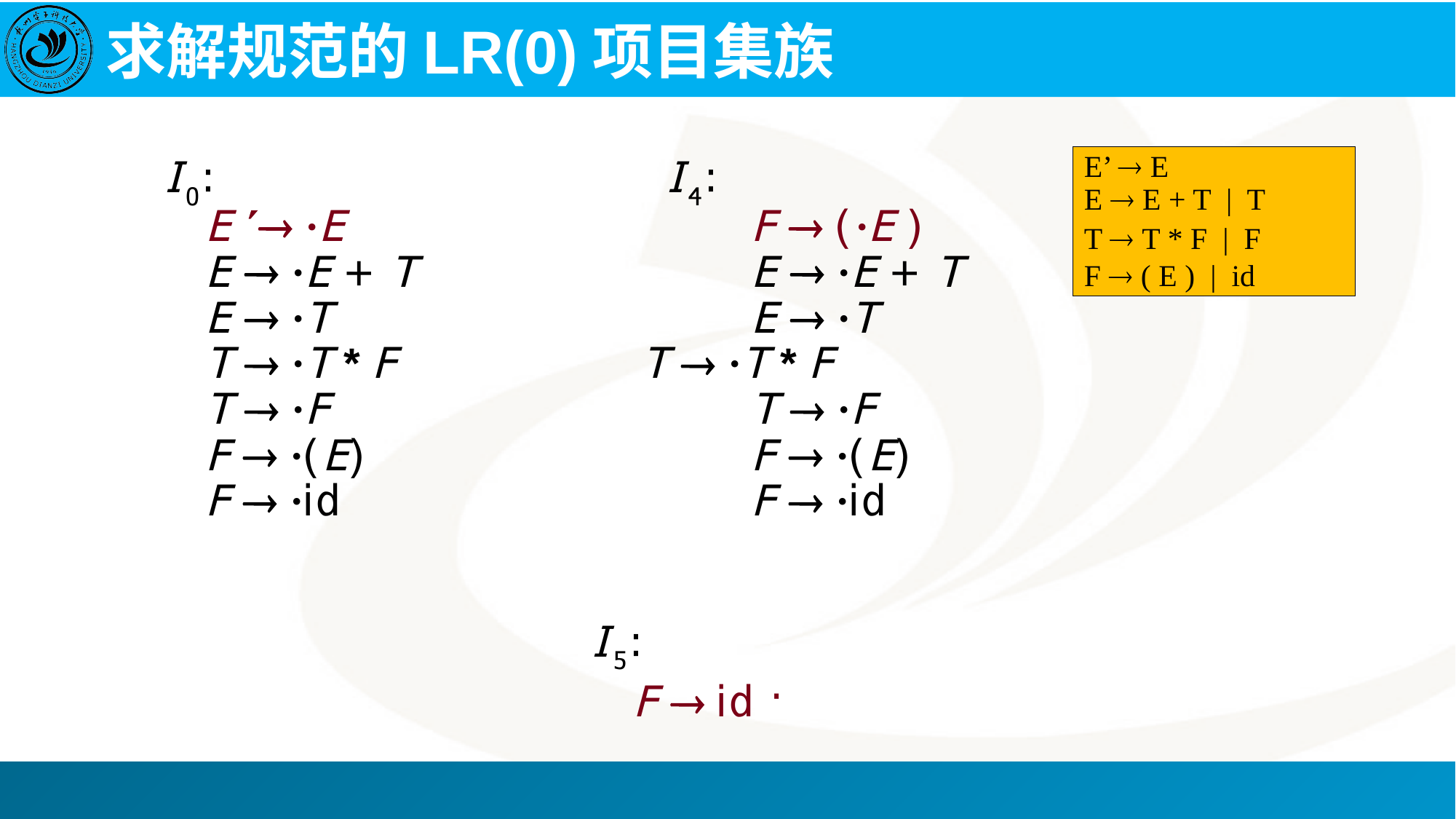

# 求解规范的LR(0)项目集族
I0:				  I4:
	E ′→ ·E				F → (·E )
	E → ·E + T 			E → ·E + T
	E → ·T				E → ·T
	T → ·T * F			T → ·T * F
	T → ·F				T → ·F
	F → ·(E)				F → ·(E)
	F → ·id				F → ·id
E’ → E
E → E + T  |  T
T → T * F  |  F
F → ( E )  |  id
I5:
	F → id ·
62